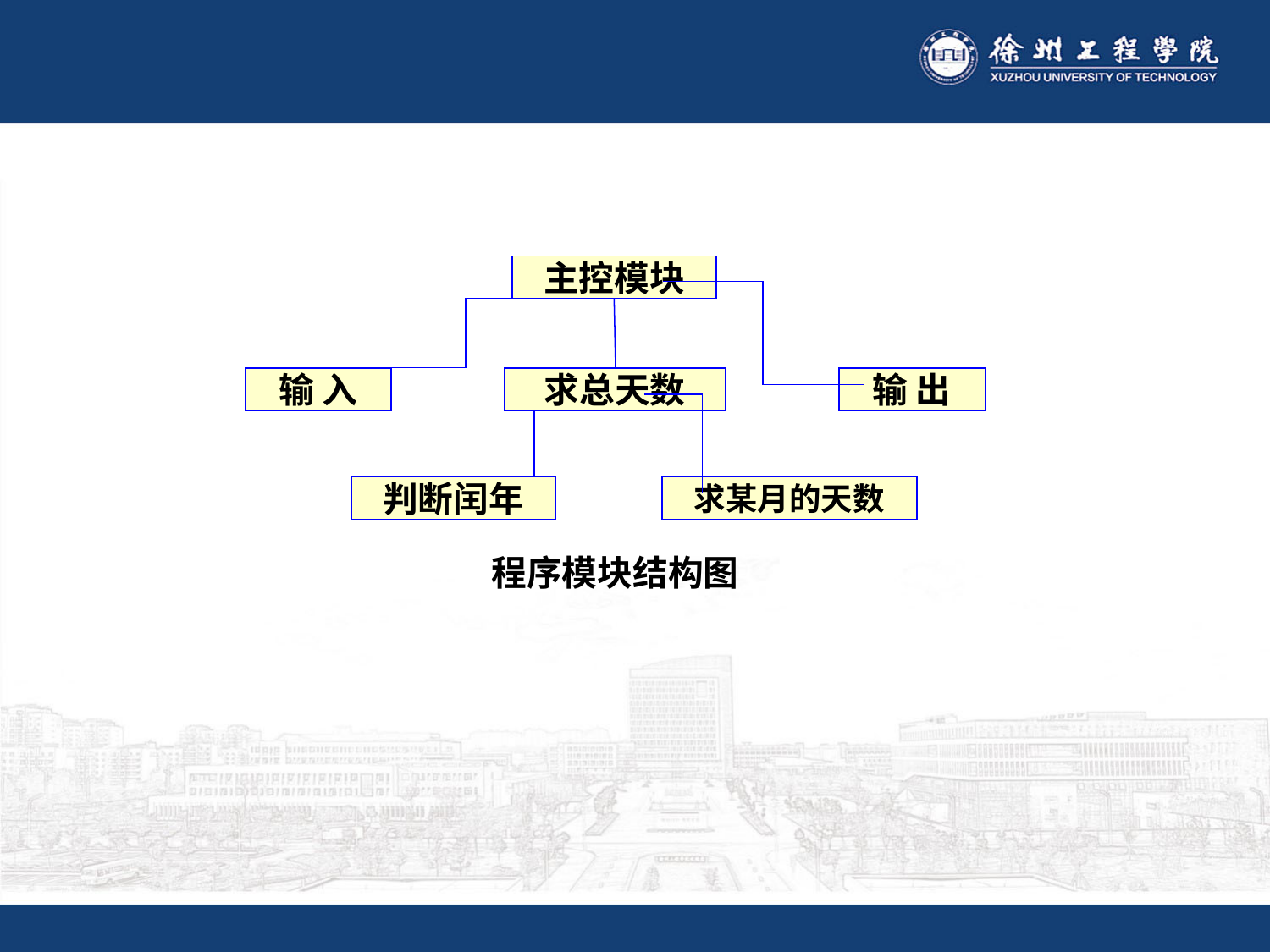

#

主控模块
输 入
求总天数
输 出
判断闰年
求某月的天数
程序模块结构图